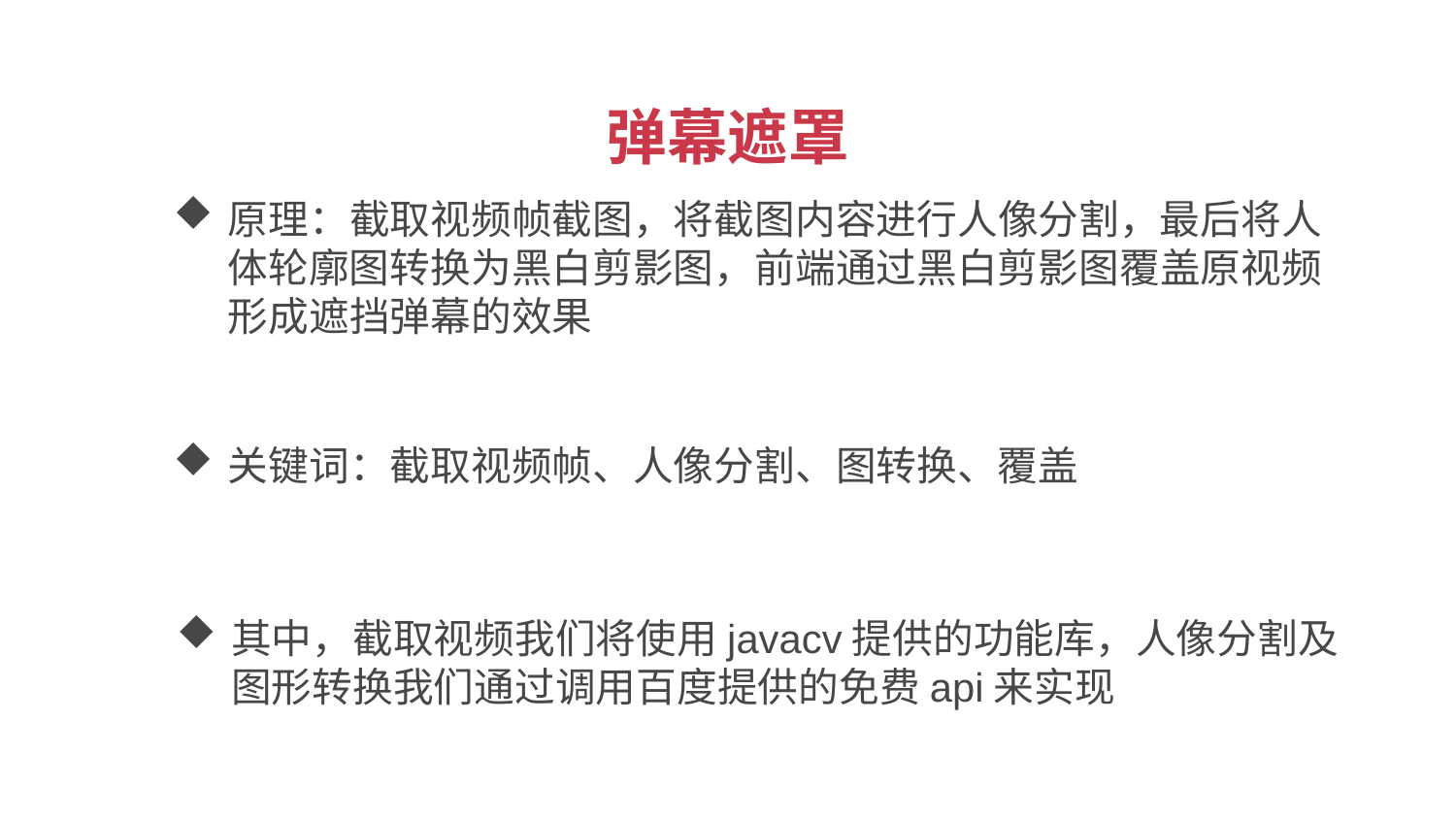

弹幕遮罩
原理：截取视频帧截图，将截图内容进行人像分割，最后将人体轮廓图转换为黑白剪影图，前端通过黑白剪影图覆盖原视频形成遮挡弹幕的效果
关键词：截取视频帧、人像分割、图转换、覆盖
其中，截取视频我们将使用javacv提供的功能库，人像分割及图形转换我们通过调用百度提供的免费api来实现